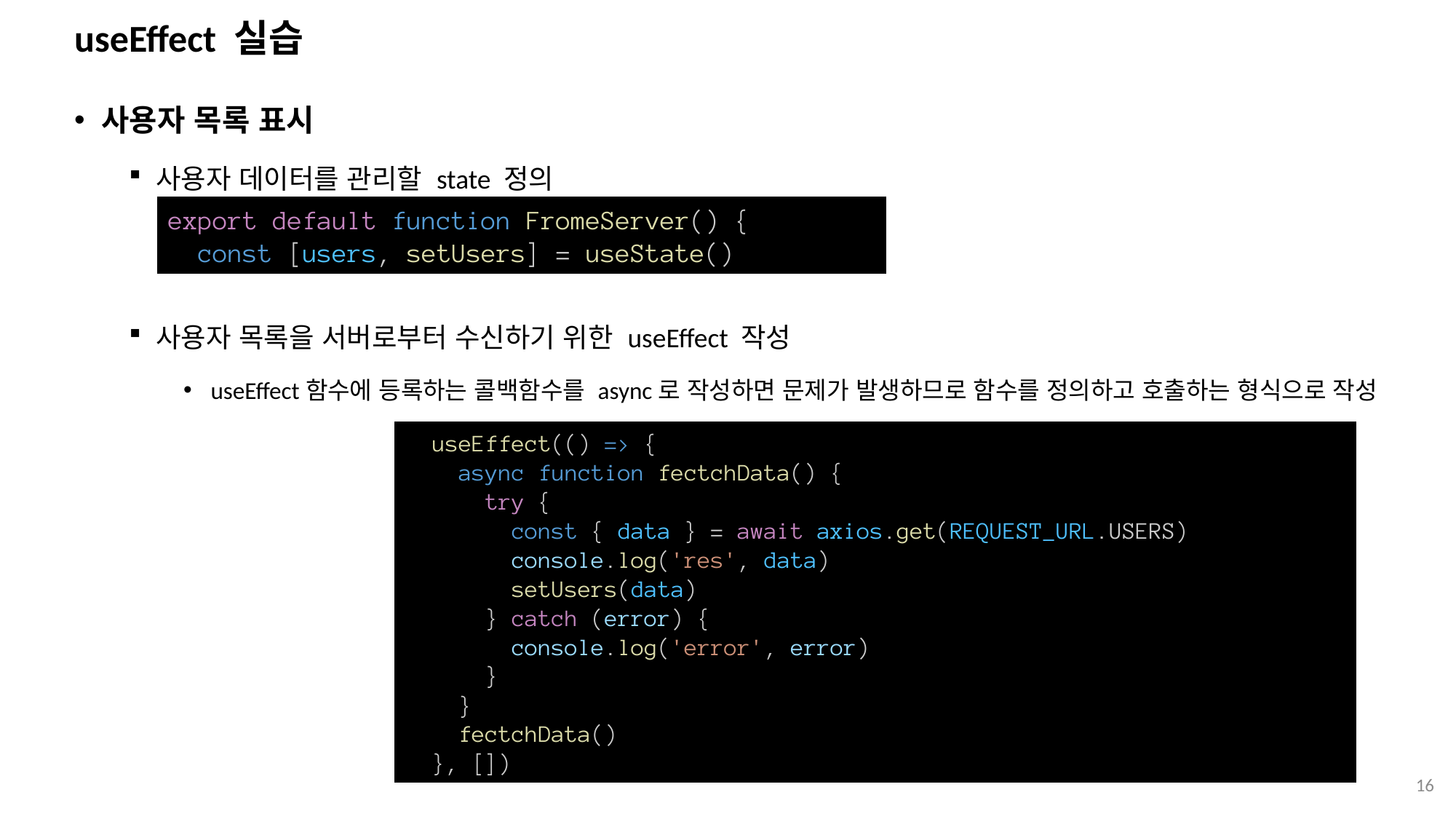

# useEffect 실습
사용자 목록 표시
사용자 데이터를 관리할 state 정의

사용자 목록을 서버로부터 수신하기 위한 useEffect 작성
useEffect함수에 등록하는 콜백함수를 async로 작성하면 문제가 발생하므로 함수를 정의하고 호출하는 형식으로 작성

export default function FromeServer() {
  const [users, setUsers] = useState()
  useEffect(() => {
    async function fectchData() {
      try {
        const { data } = await axios.get(REQUEST_URL.USERS)
        console.log('res', data)
        setUsers(data)
      } catch (error) {
        console.log('error', error)
      }
    }
    fectchData()
  }, [])
16